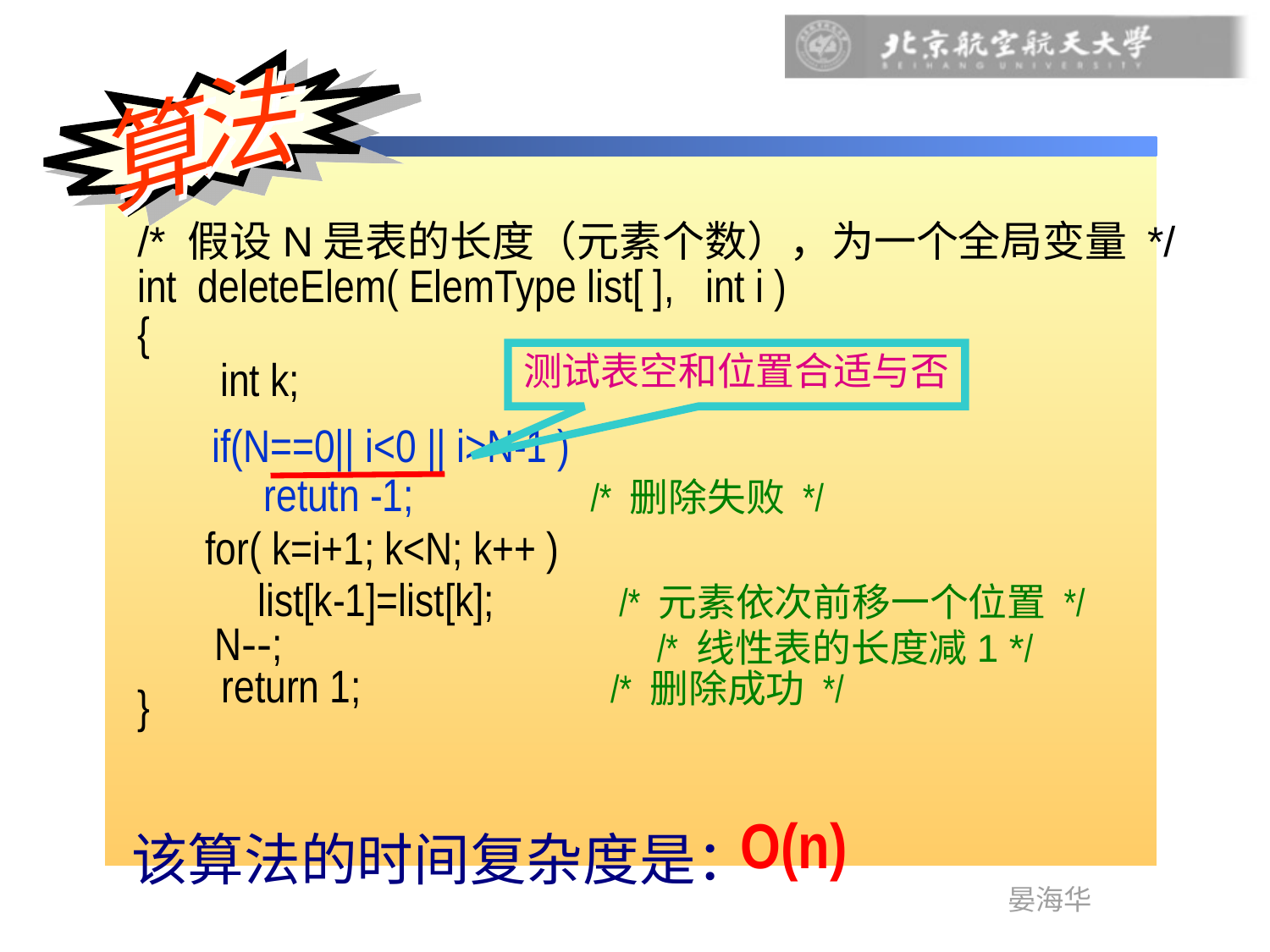

法

算
/* 假设N是表的长度（元素个数），为一个全局变量 */
int  deleteElem( ElemType list[ ],   int i )
{
        int k;

}
测试表空和位置合适与否

       if(N==0|| i<0 || i>N-1 )
            retutn -1;                 /* 删除失败 */
              for( k=i+1; k<N; k++ )
                   list[k-1]=list[k];            /* 元素依次前移一个位置 */
        N--;
 /* 线性表的长度减1 */
return 1;                        /* 删除成功 */
O(n)
该算法的时间复杂度是：